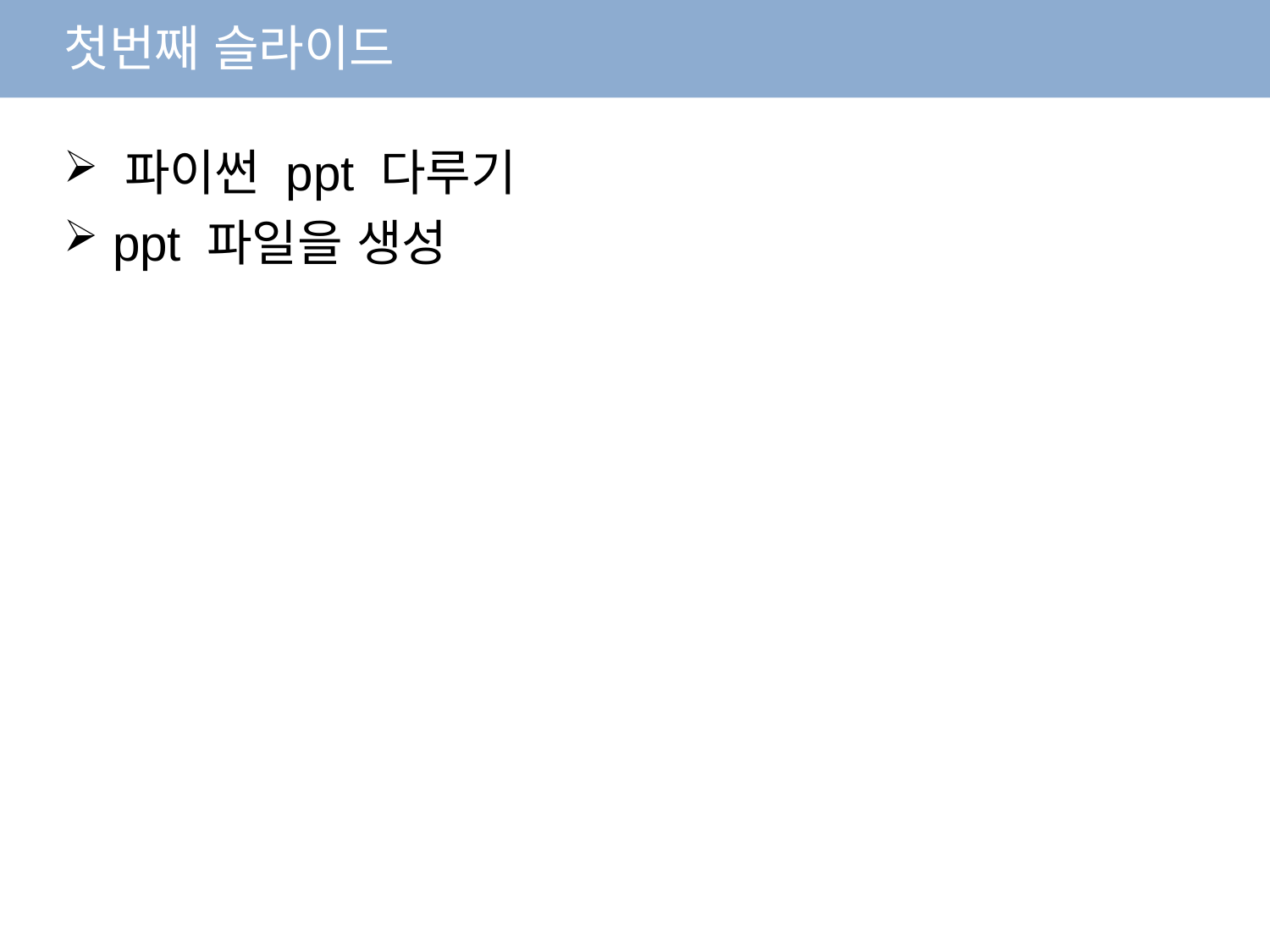

# 첫번째 슬라이드
 파이썬 ppt 다루기
 ppt 파일을 생성